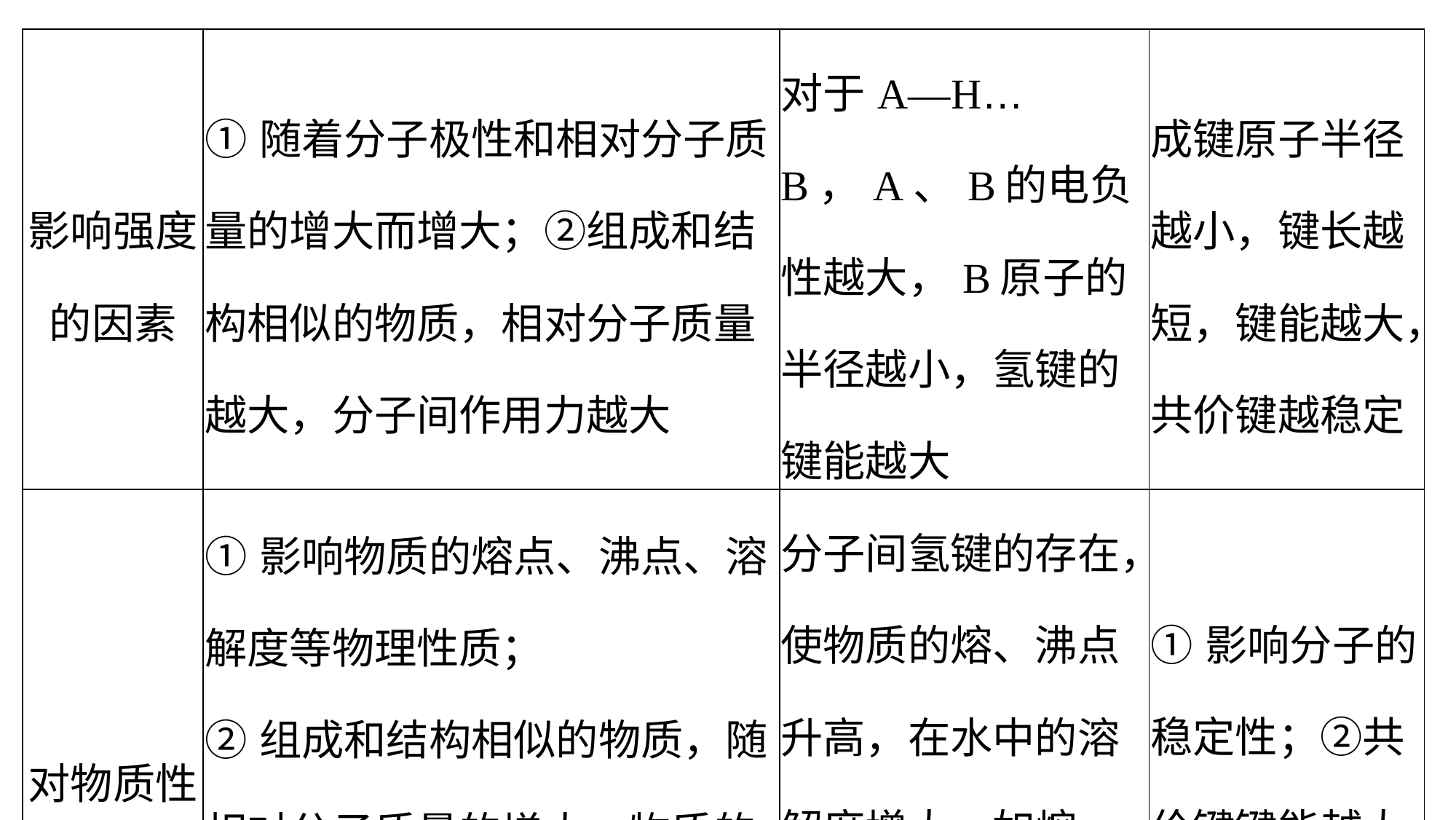

| 影响强度的因素 | ①随着分子极性和相对分子质量的增大而增大；②组成和结构相似的物质，相对分子质量越大，分子间作用力越大 | 对于A—H…B，A、B的电负性越大，B原子的半径越小，氢键的键能越大 | 成键原子半径越小，键长越短，键能越大，共价键越稳定 |
| --- | --- | --- | --- |
| 对物质性质的影响 | ①影响物质的熔点、沸点、溶解度等物理性质； ②组成和结构相似的物质，随相对分子质量的增大，物质的熔、沸点升高。如熔、沸点F2<Cl2<Br2<I2，CF4<CCl4<CBr4 | 分子间氢键的存在，使物质的熔、沸点升高，在水中的溶解度增大，如熔、沸点：H2O>H2S，HF>HCl，NH3>PH3 | ①影响分子的稳定性；②共价键键能越大，分子的稳定性越强 |